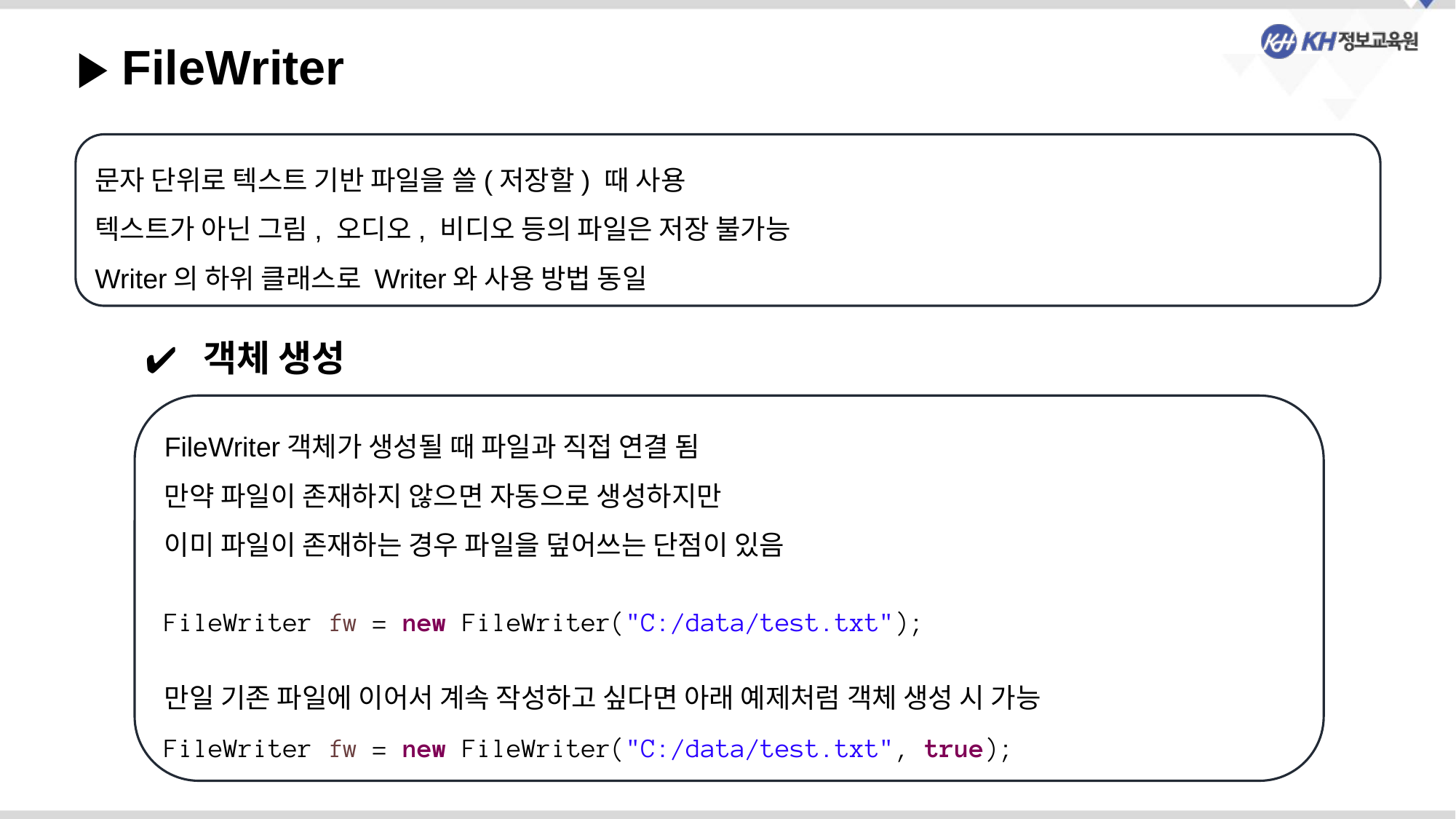

▶ FileWriter
문자 단위로 텍스트 기반 파일을 쓸(저장할) 때 사용
텍스트가 아닌 그림, 오디오, 비디오 등의 파일은 저장 불가능
Writer의 하위 클래스로 Writer와 사용 방법 동일
 객체 생성
FileWriter객체가 생성될 때 파일과 직접 연결 됨
만약 파일이 존재하지 않으면 자동으로 생성하지만
이미 파일이 존재하는 경우 파일을 덮어쓰는 단점이 있음

FileWriter fw = new FileWriter("C:/data/test.txt");

만일 기존 파일에 이어서 계속 작성하고 싶다면 아래 예제처럼 객체 생성 시 가능
FileWriter fw = new FileWriter("C:/data/test.txt", true);